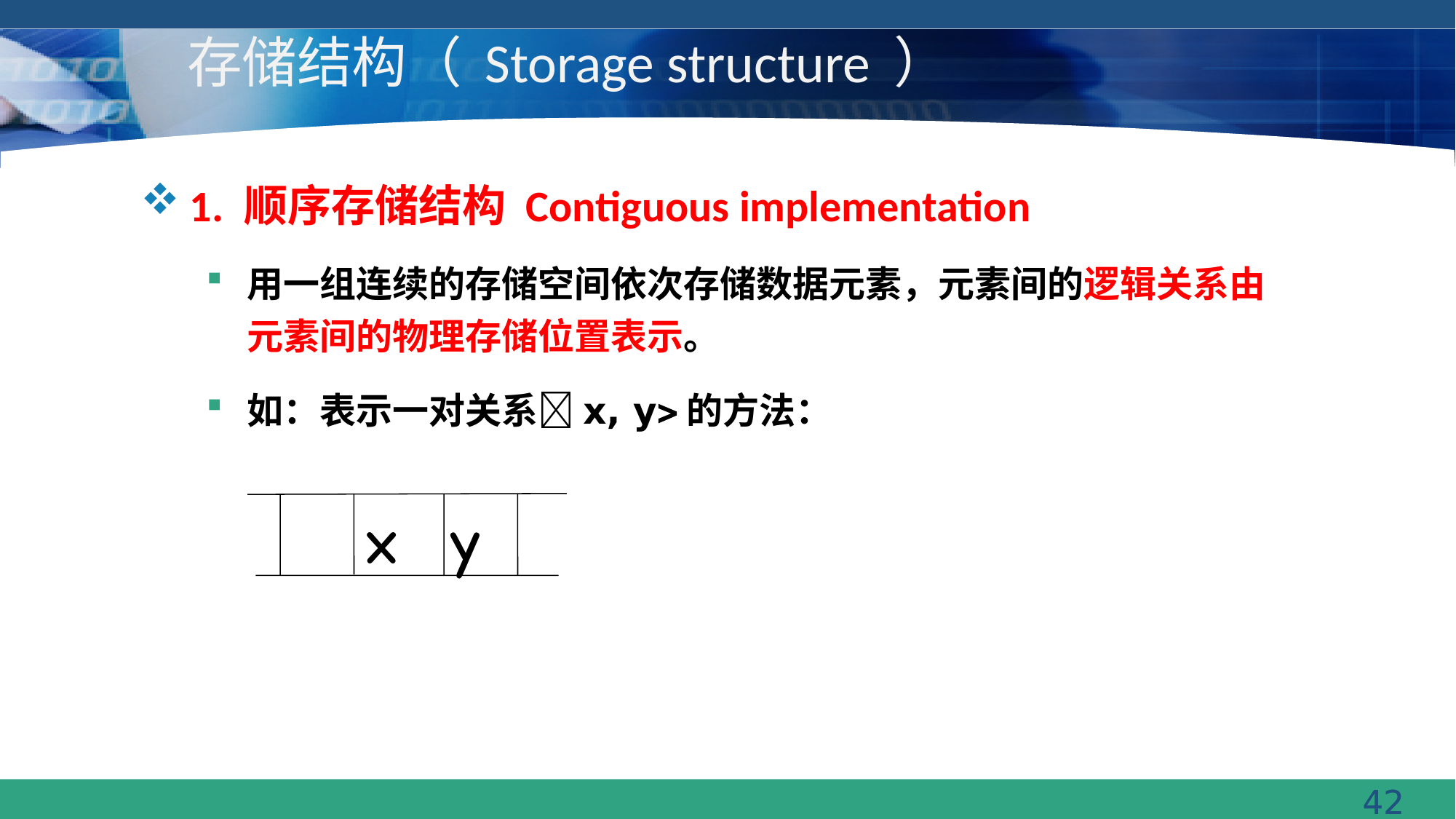

# 存储结构（ Storage structure ）
1. 顺序存储结构 Contiguous implementation
用一组连续的存储空间依次存储数据元素，元素间的逻辑关系由元素间的物理存储位置表示。
如：表示一对关系<x, y>的方法：

x   y